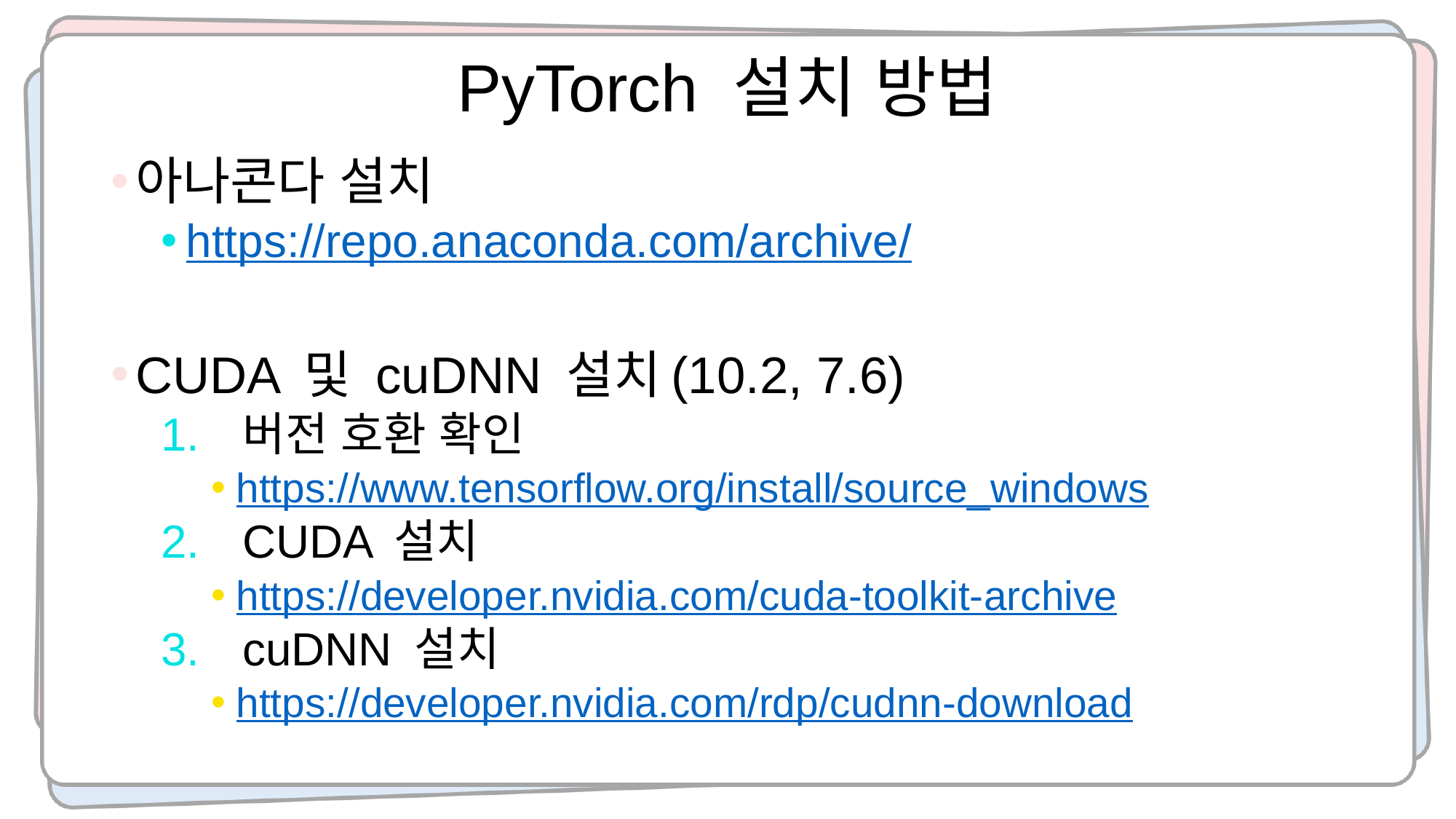

# PyTorch 설치 방법
아나콘다 설치
https://repo.anaconda.com/archive/

CUDA 및 cuDNN 설치(10.2, 7.6)
버전 호환 확인
https://www.tensorflow.org/install/source_windows
CUDA 설치
https://developer.nvidia.com/cuda-toolkit-archive
cuDNN 설치
https://developer.nvidia.com/rdp/cudnn-download